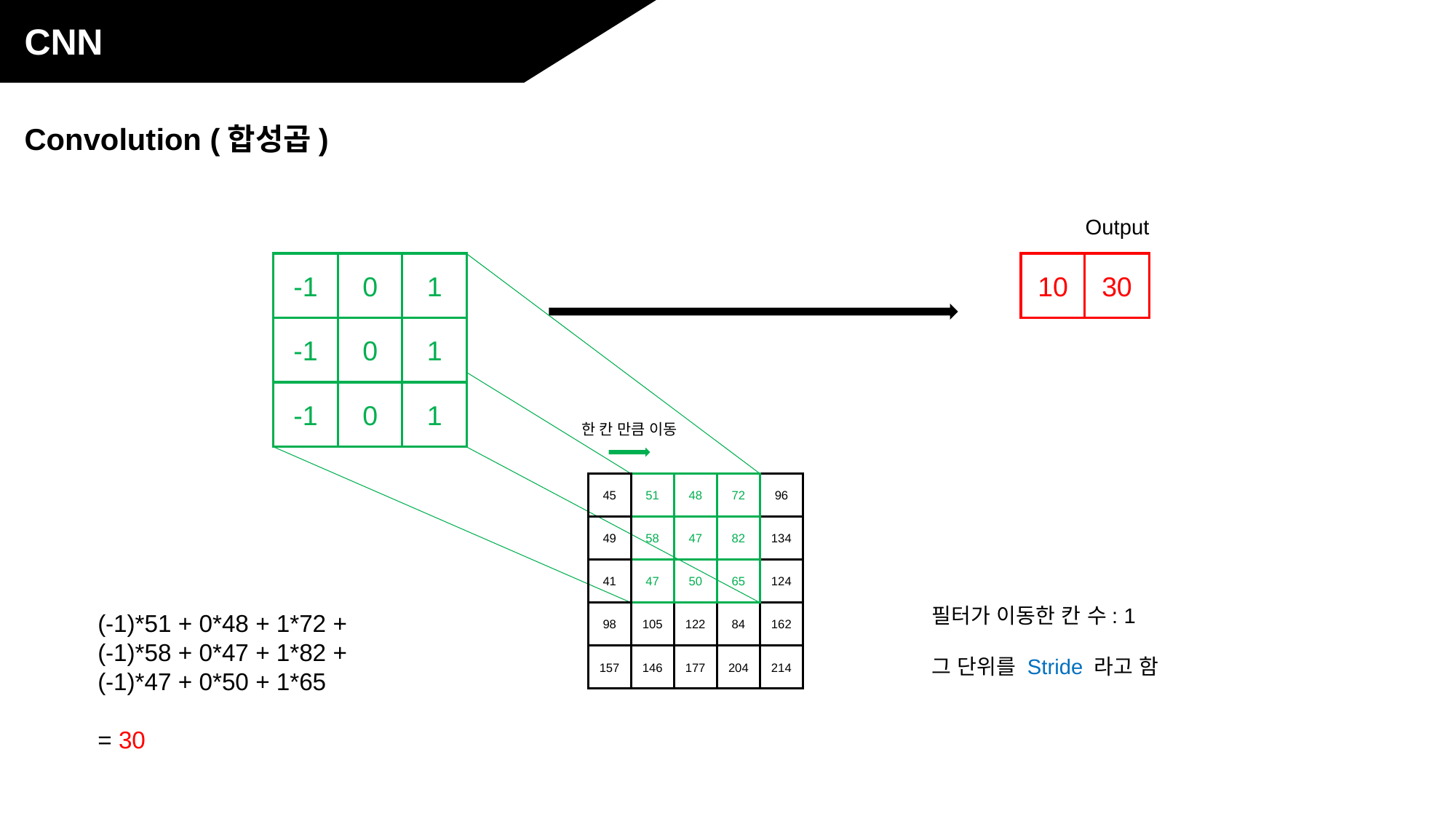

CNN
Convolution (합성곱)
Output
-1
0
1
-1
0
1
-1
0
1
10
30

한 칸 만큼 이동

45
51
48
72
96
49
58
47
82
134
41
47
50
65
124
98
105
122
84
162
157
146
177
204
214
필터가 이동한 칸 수: 1

그 단위를 Stride 라고 함
(-1)*51 + 0*48 + 1*72 +
(-1)*58 + 0*47 + 1*82 +
(-1)*47 + 0*50 + 1*65

= 30